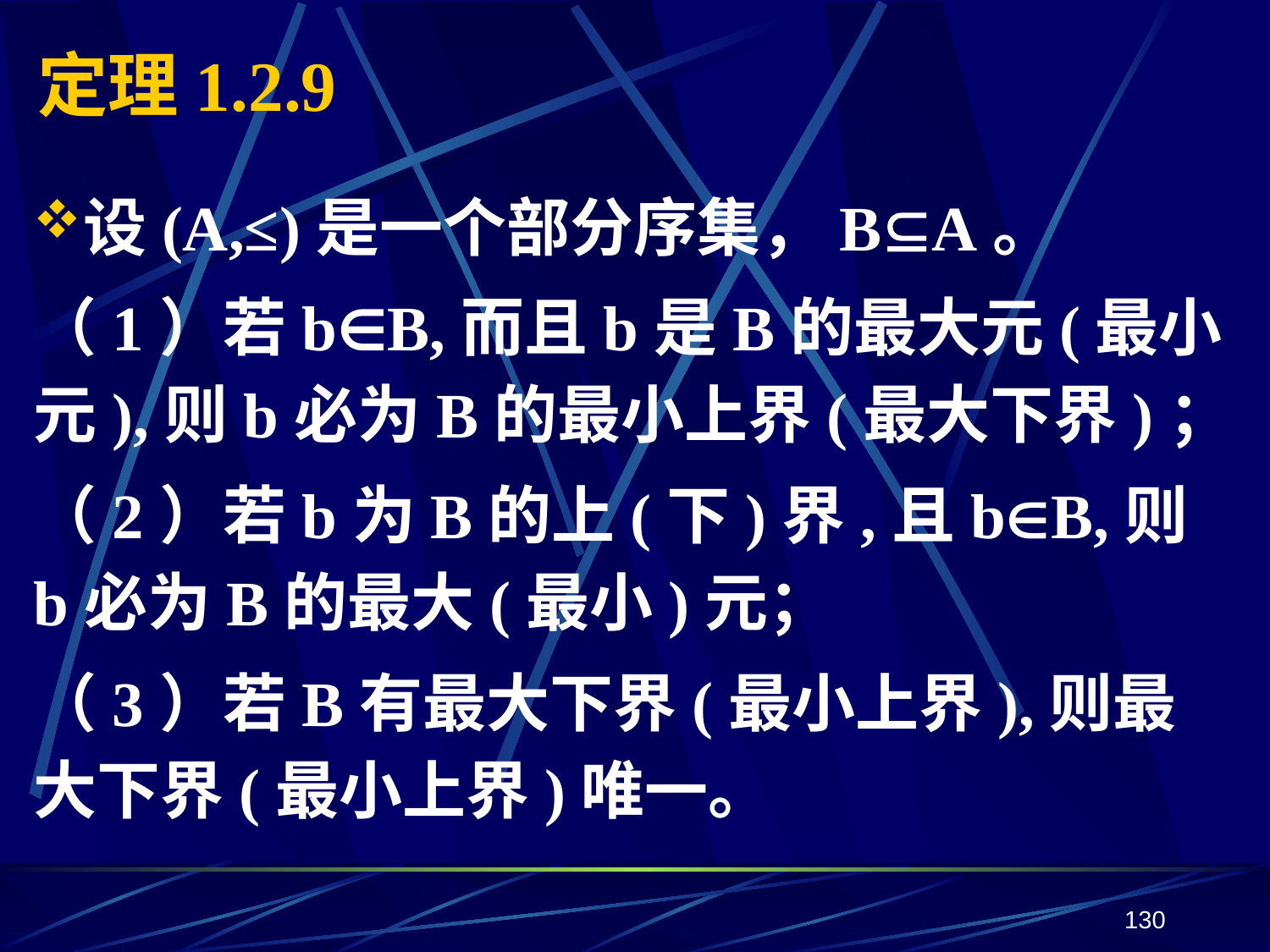

# 定理1.2.9
设(A,≤)是一个部分序集，B⊆A。
（1）若b∈B,而且b是B的最大元(最小元),则b必为B的最小上界(最大下界)；
（2）若b为B的上(下)界,且b∈B,则b必为B的最大(最小)元；
（3）若B有最大下界(最小上界),则最大下界(最小上界)唯一。
130